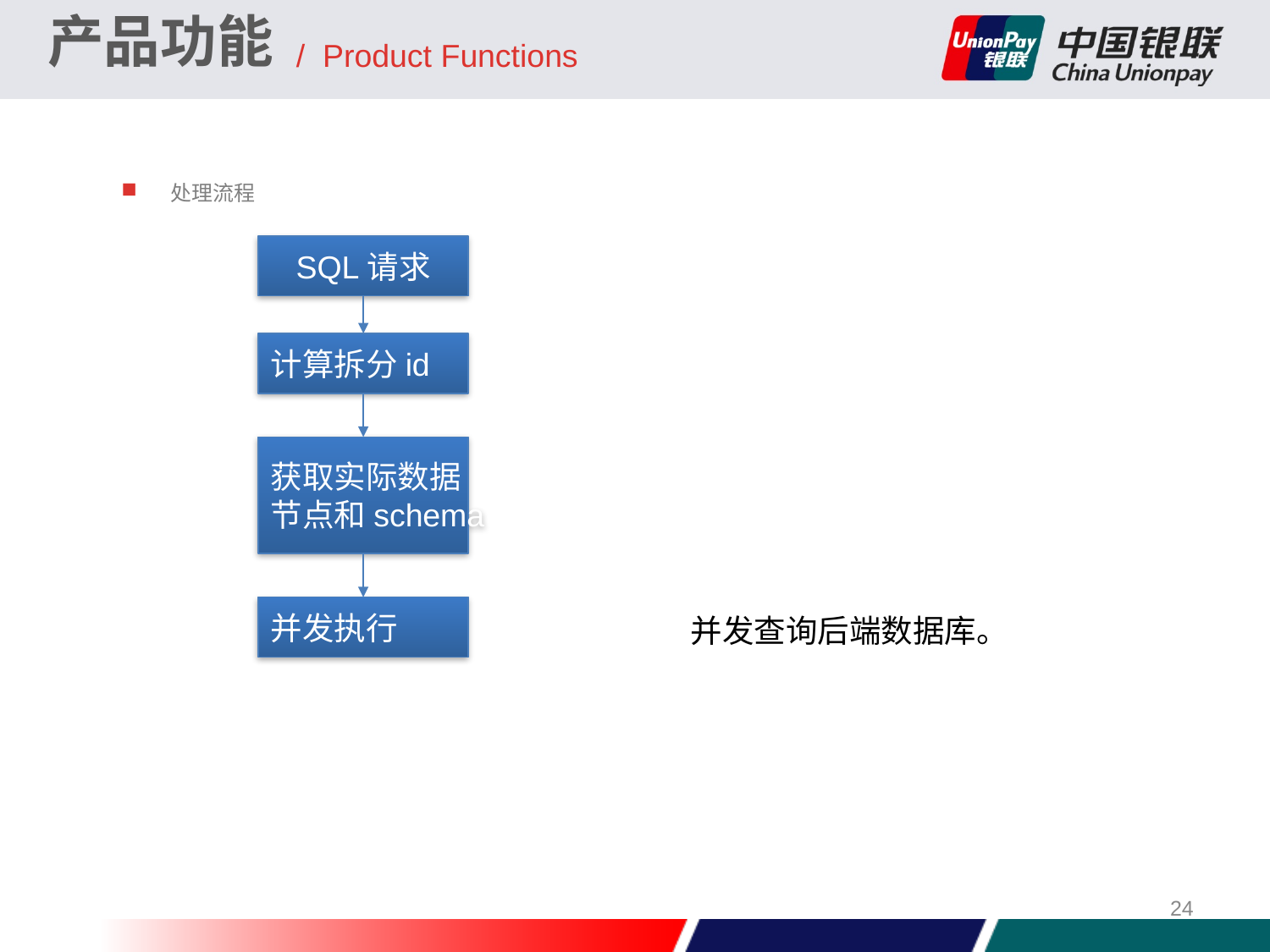

产品功能
/  Product Functions
处理流程

SQL请求
计算拆分id
获取实际数据
节点和schema
并发执行
并发查询后端数据库。
24